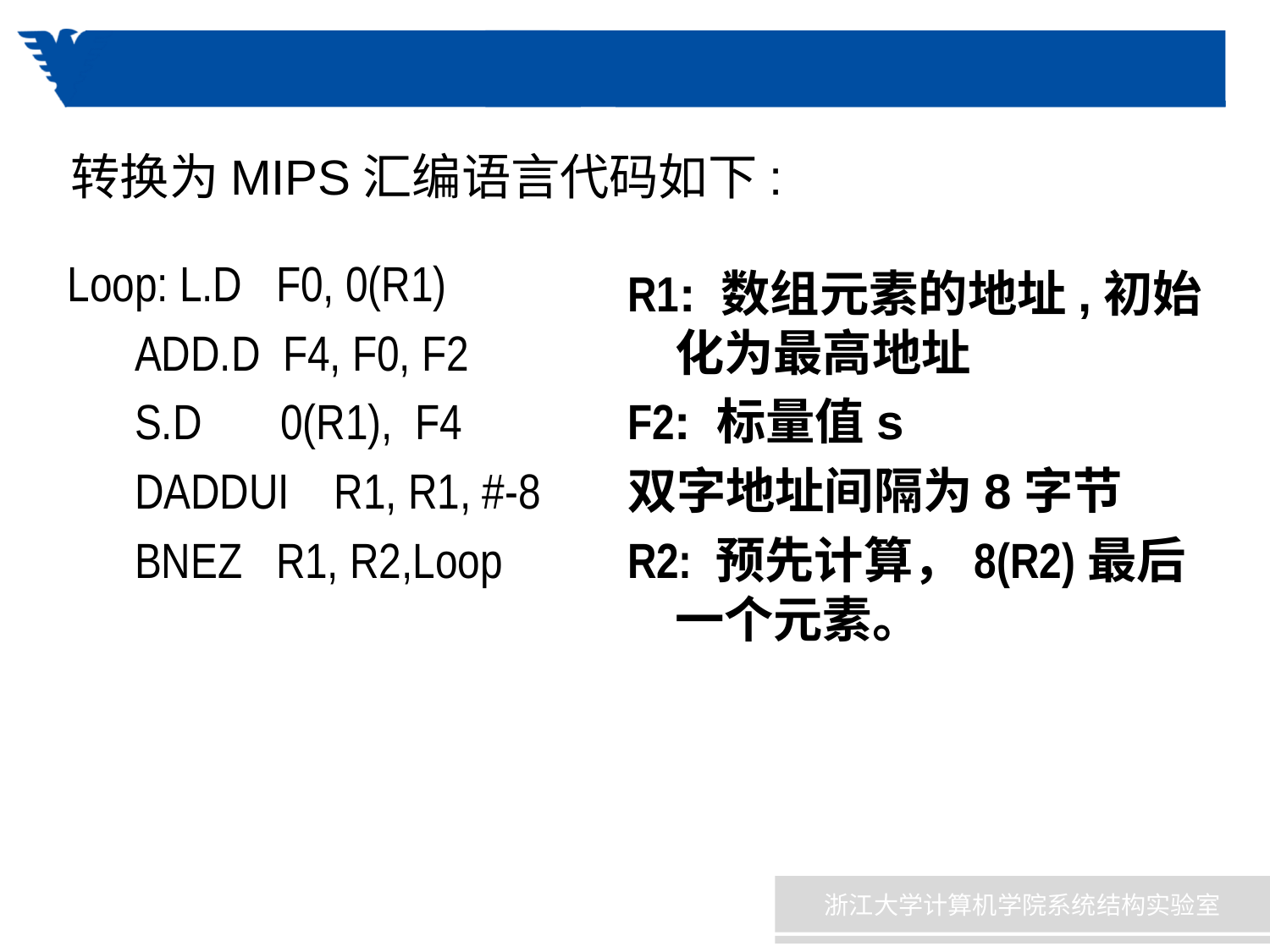

# 转换为MIPS汇编语言代码如下:
Loop: L.D   F0, 0(R1)
      ADD.D  F4, F0, F2
      S.D       0(R1),  F4
      DADDUI    R1, R1, #-8
      BNEZ   R1, R2,Loop
R1: 数组元素的地址,初始化为最高地址
F2: 标量值s
双字地址间隔为8字节
R2: 预先计算，8(R2)最后一个元素。